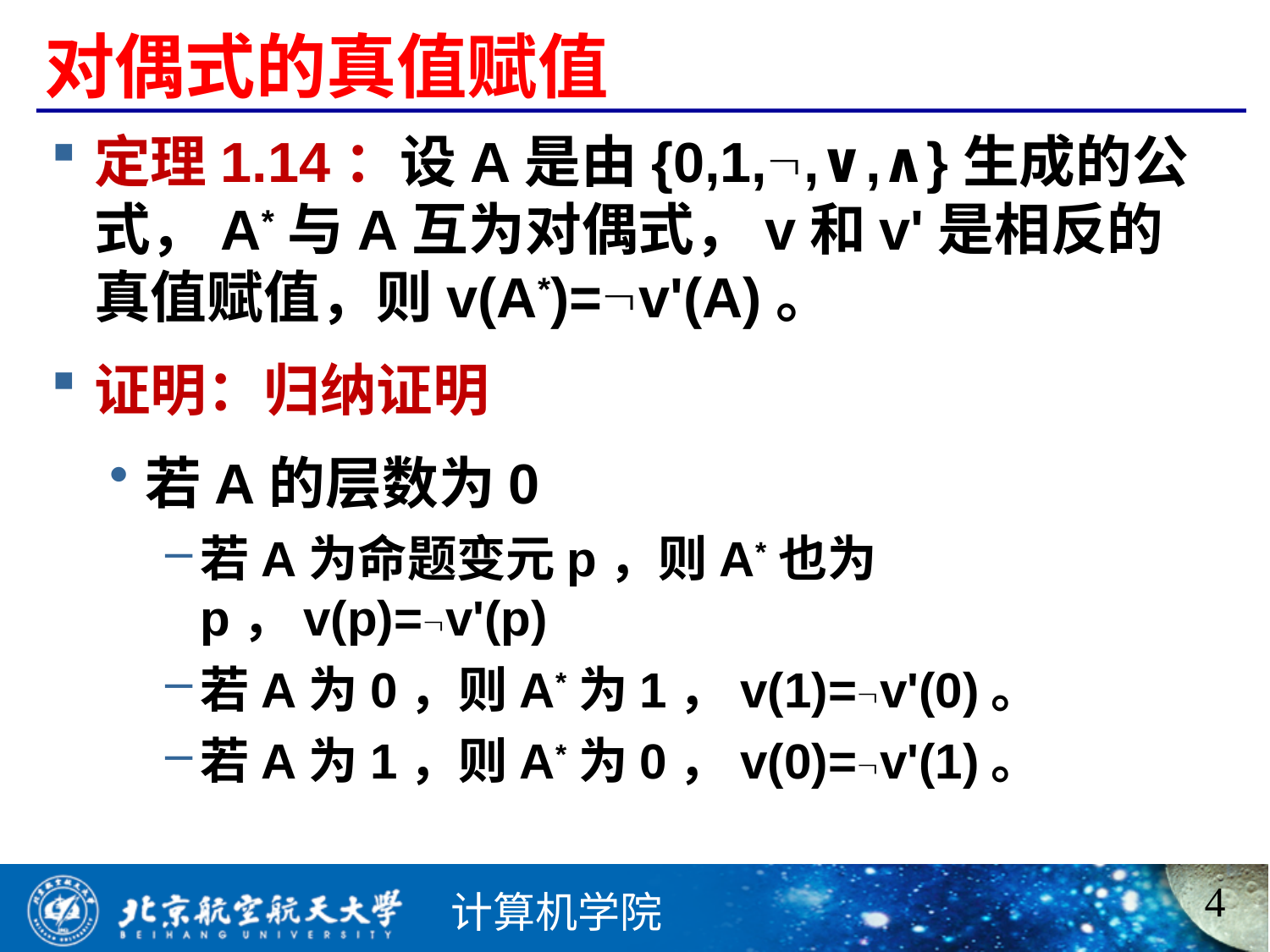

# 对偶式的真值赋值
定理1.14：设A是由{0,1,¬,∨,∧}生成的公式，A*与A互为对偶式，v和v'是相反的真值赋值，则v(A*)=¬v'(A)。
证明：归纳证明
若A的层数为0
若A为命题变元p，则A*也为p，v(p)=¬v'(p)
若A为0，则A*为1，v(1)=¬v'(0)。
若A为1，则A*为0，v(0)=¬v'(1)。